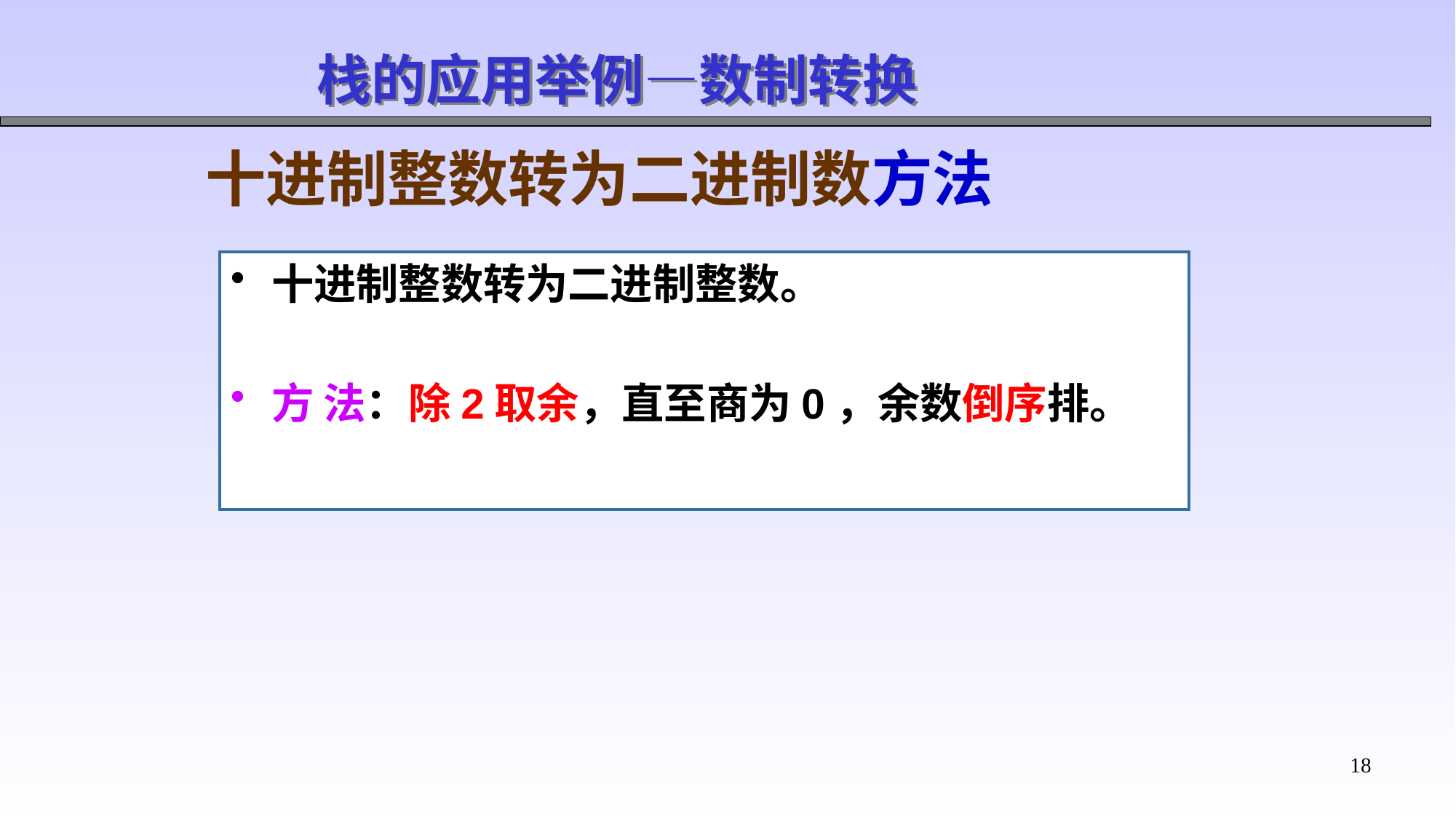

栈的应用举例—数制转换
十进制整数转为二进制数方法
十进制整数转为二进制整数。

方 法：除2取余，直至商为0，余数倒序排。
18